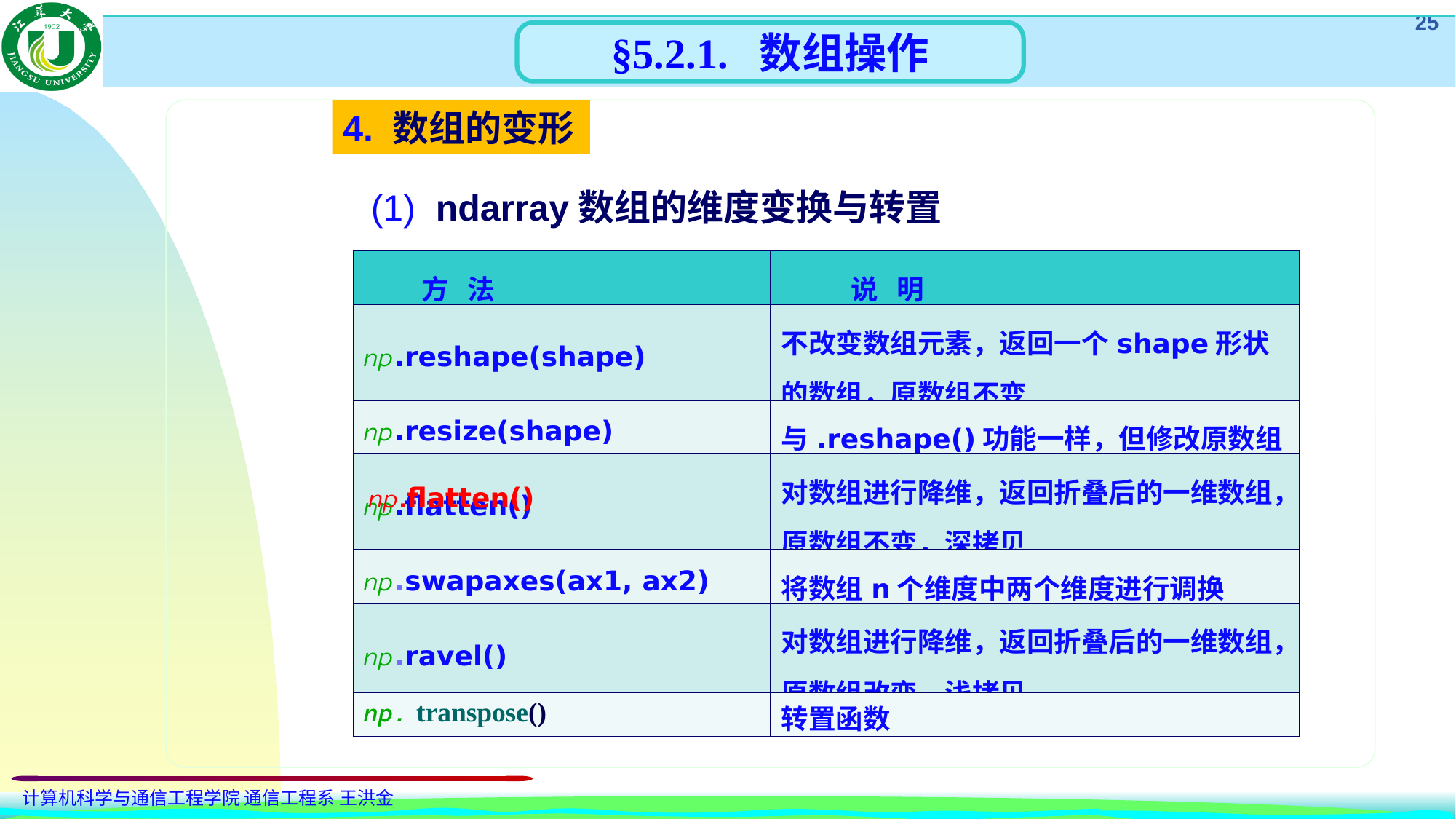

§5.2.1.  数组操作
4. 数组的变形
(1)  ndarray数组的维度变换与转置
| 方 法 | 说 明 |
| --- | --- |
| np.reshape(shape) | 不改变数组元素，返回一个shape形状的数组，原数组不变 |
| np.resize(shape) | 与.reshape()功能一样，但修改原数组 |
| np.flatten() | 对数组进行降维，返回折叠后的一维数组，原数组不变，深拷贝 |
| np.swapaxes(ax1, ax2) | 将数组n个维度中两个维度进行调换 |
| np.ravel() | 对数组进行降维，返回折叠后的一维数组，原数组改变，浅拷贝 |
np.flatten()
| np. transpose() | 转置函数 |
| --- | --- |